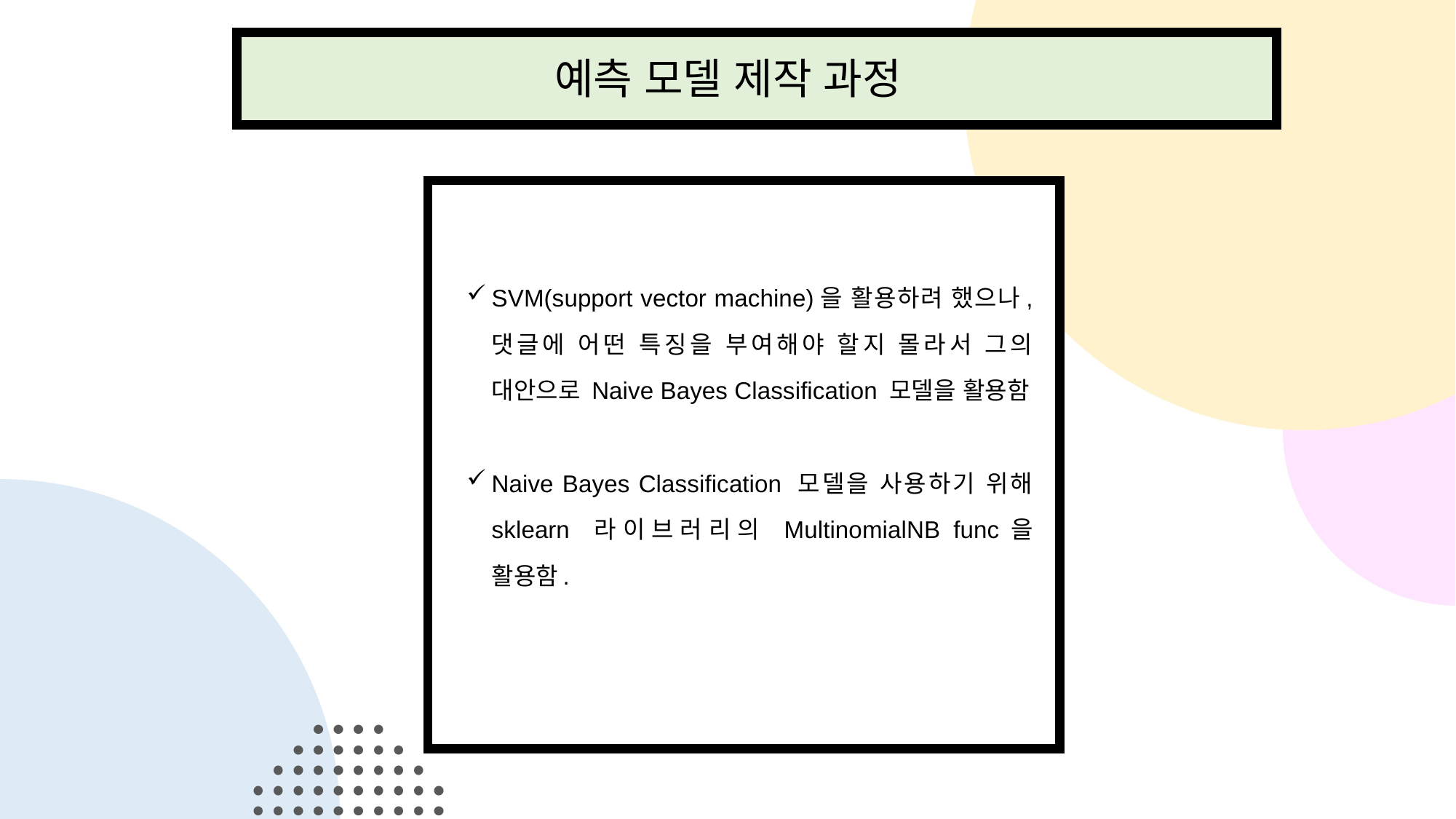

예측 모델 제작 과정

SVM(support vector machine)을 활용하려 했으나, 댓글에 어떤 특징을 부여해야 할지 몰라서 그의 대안으로 Naive Bayes Classification 모델을 활용함

Naive Bayes Classification 모델을 사용하기 위해 sklearn 라이브러리의 MultinomialNB func을 활용함.